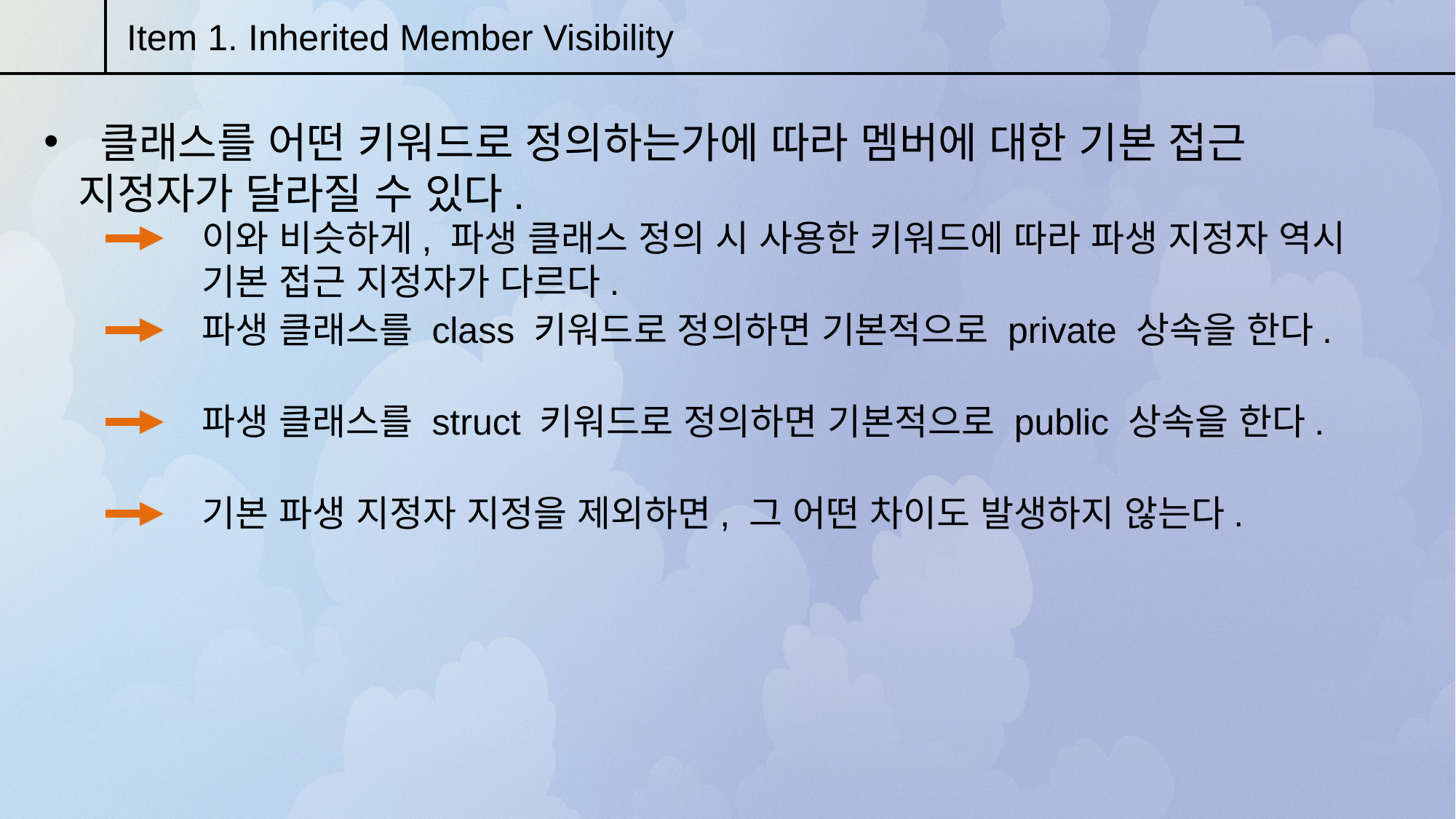

Item 1. Inherited Member Visibility
 클래스를 어떤 키워드로 정의하는가에 따라 멤버에 대한 기본 접근 지정자가 달라질 수 있다.
이와 비슷하게, 파생 클래스 정의 시 사용한 키워드에 따라 파생 지정자 역시 기본 접근 지정자가 다르다.
파생 클래스를 class 키워드로 정의하면 기본적으로 private 상속을 한다.
파생 클래스를 struct 키워드로 정의하면 기본적으로 public 상속을 한다.
기본 파생 지정자 지정을 제외하면, 그 어떤 차이도 발생하지 않는다.